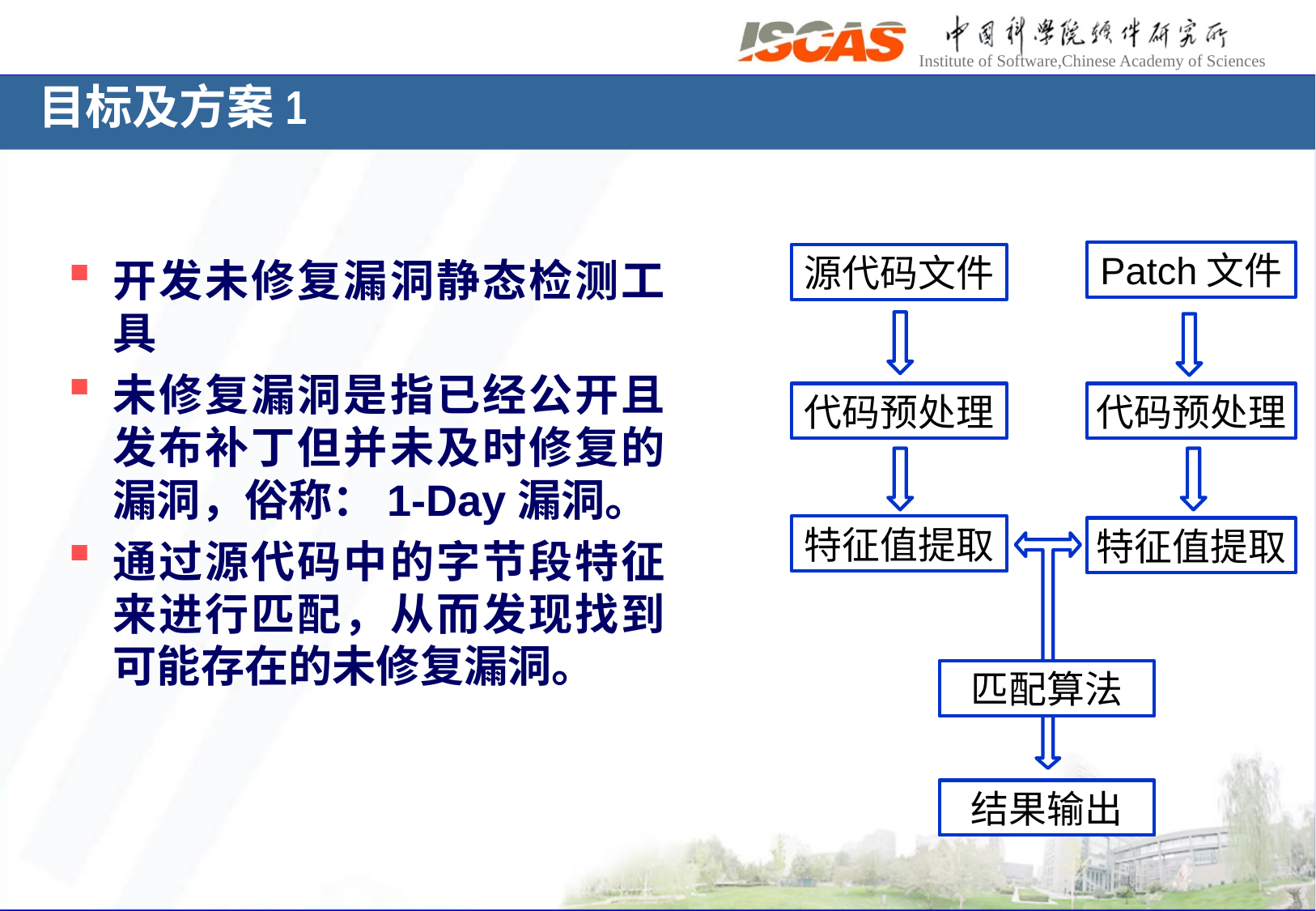

# 目标及方案1
Patch文件
源代码文件

代码预处理
代码预处理

特征值提取
特征值提取

匹配算法
结果输出
开发未修复漏洞静态检测工具
未修复漏洞是指已经公开且发布补丁但并未及时修复的漏洞，俗称：1-Day漏洞。
通过源代码中的字节段特征来进行匹配，从而发现找到可能存在的未修复漏洞。